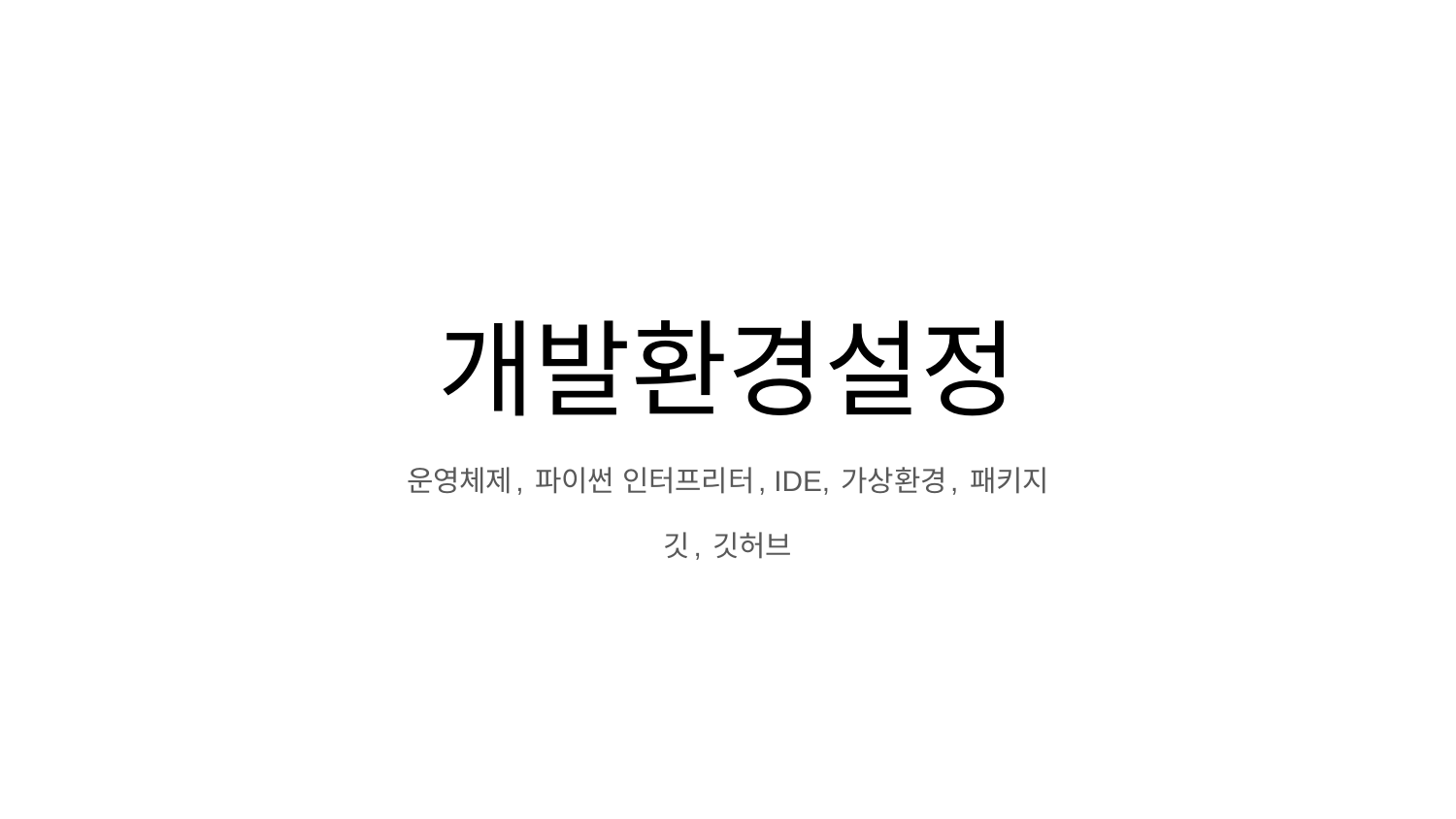

# 개발환경설정
운영체제, 파이썬 인터프리터, IDE, 가상환경, 패키지

깃, 깃허브